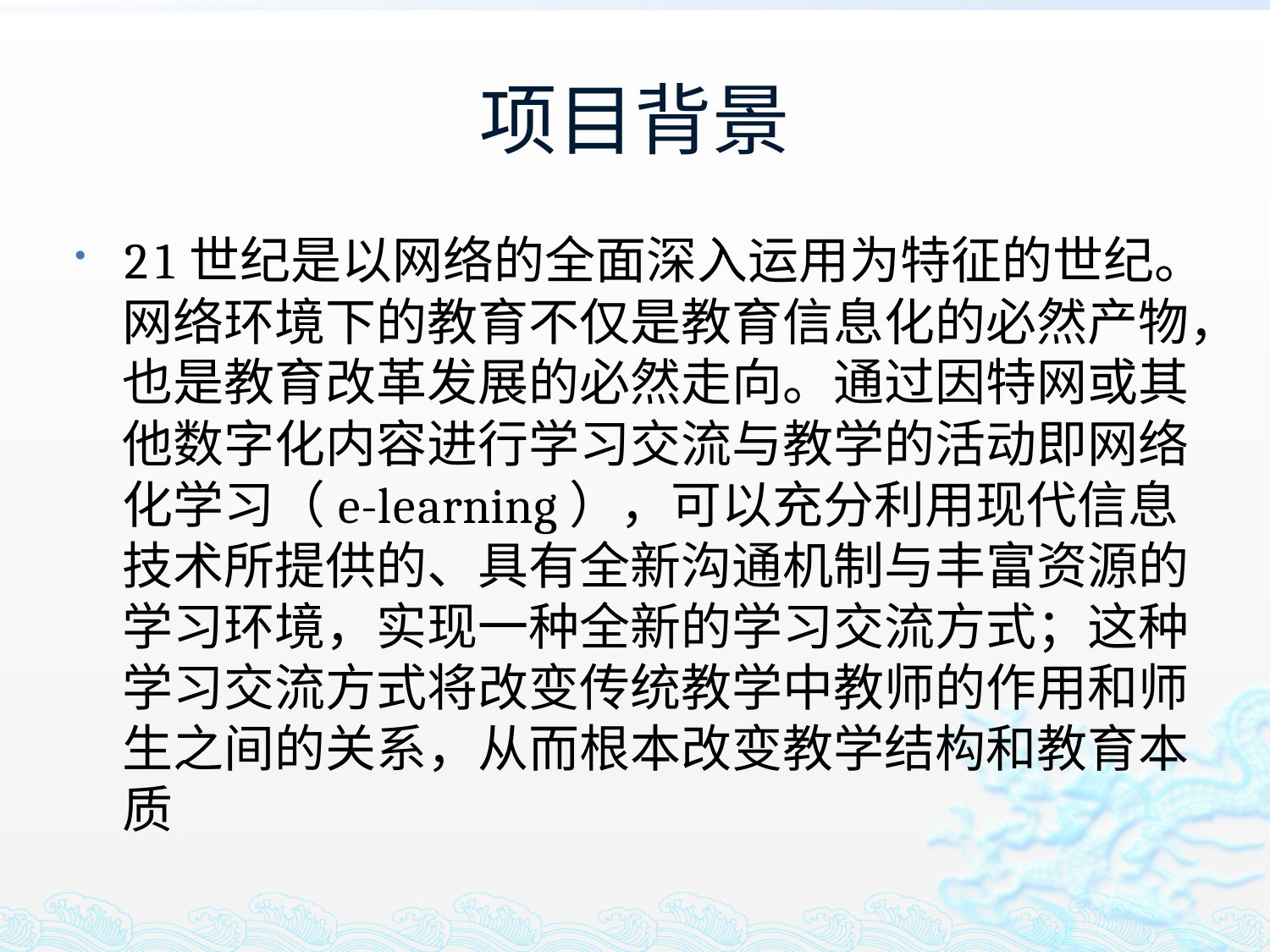

# 项目背景
21世纪是以网络的全面深入运用为特征的世纪。网络环境下的教育不仅是教育信息化的必然产物，也是教育改革发展的必然走向。通过因特网或其他数字化内容进行学习交流与教学的活动即网络化学习（e-learning），可以充分利用现代信息技术所提供的、具有全新沟通机制与丰富资源的学习环境，实现一种全新的学习交流方式；这种学习交流方式将改变传统教学中教师的作用和师生之间的关系，从而根本改变教学结构和教育本质